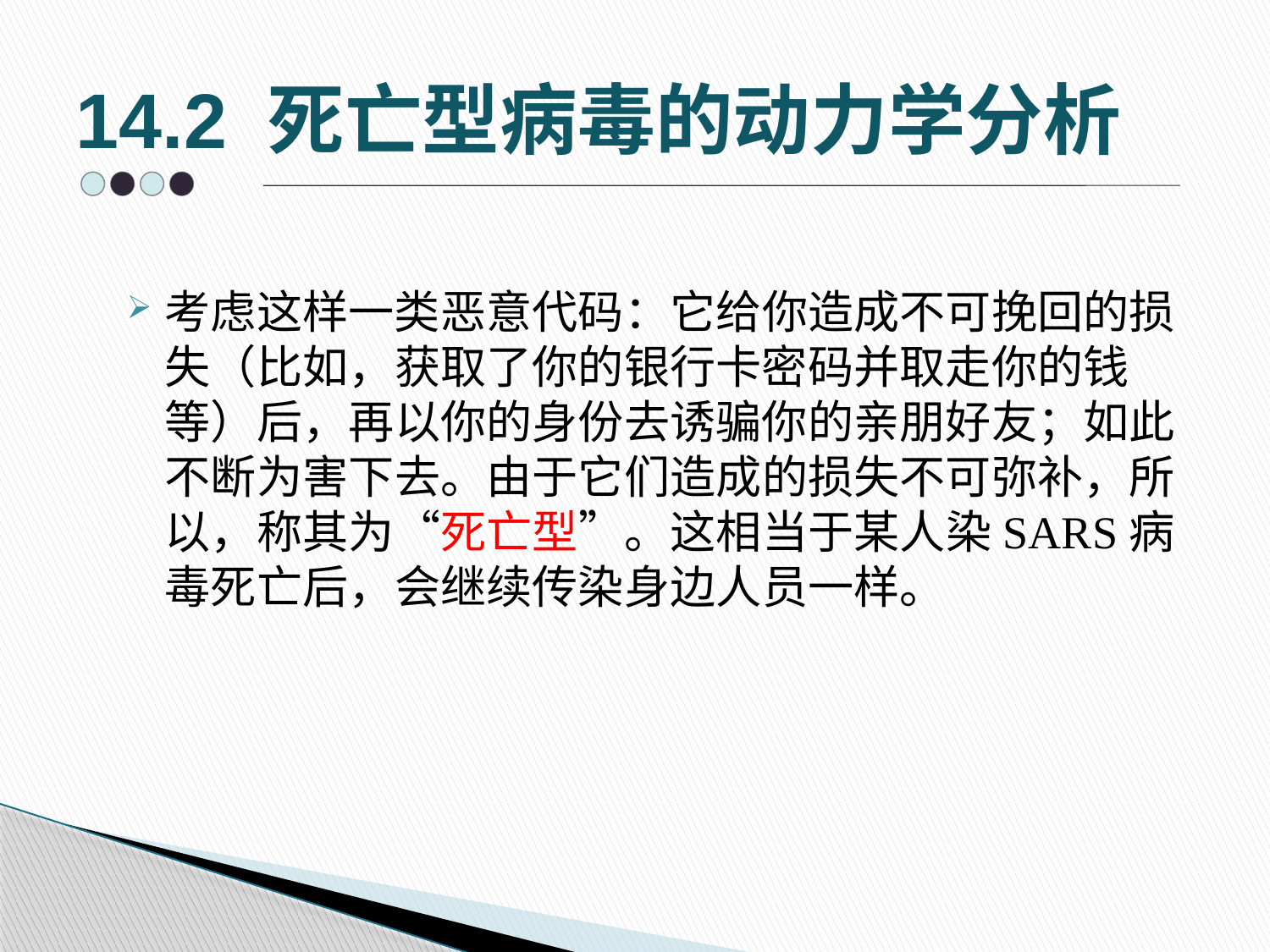

# 14.2 死亡型病毒的动力学分析

考虑这样一类恶意代码：它给你造成不可挽回的损失（比如，获取了你的银行卡密码并取走你的钱等）后，再以你的身份去诱骗你的亲朋好友；如此不断为害下去。由于它们造成的损失不可弥补，所以，称其为“死亡型”。这相当于某人染SARS病毒死亡后，会继续传染身边人员一样。